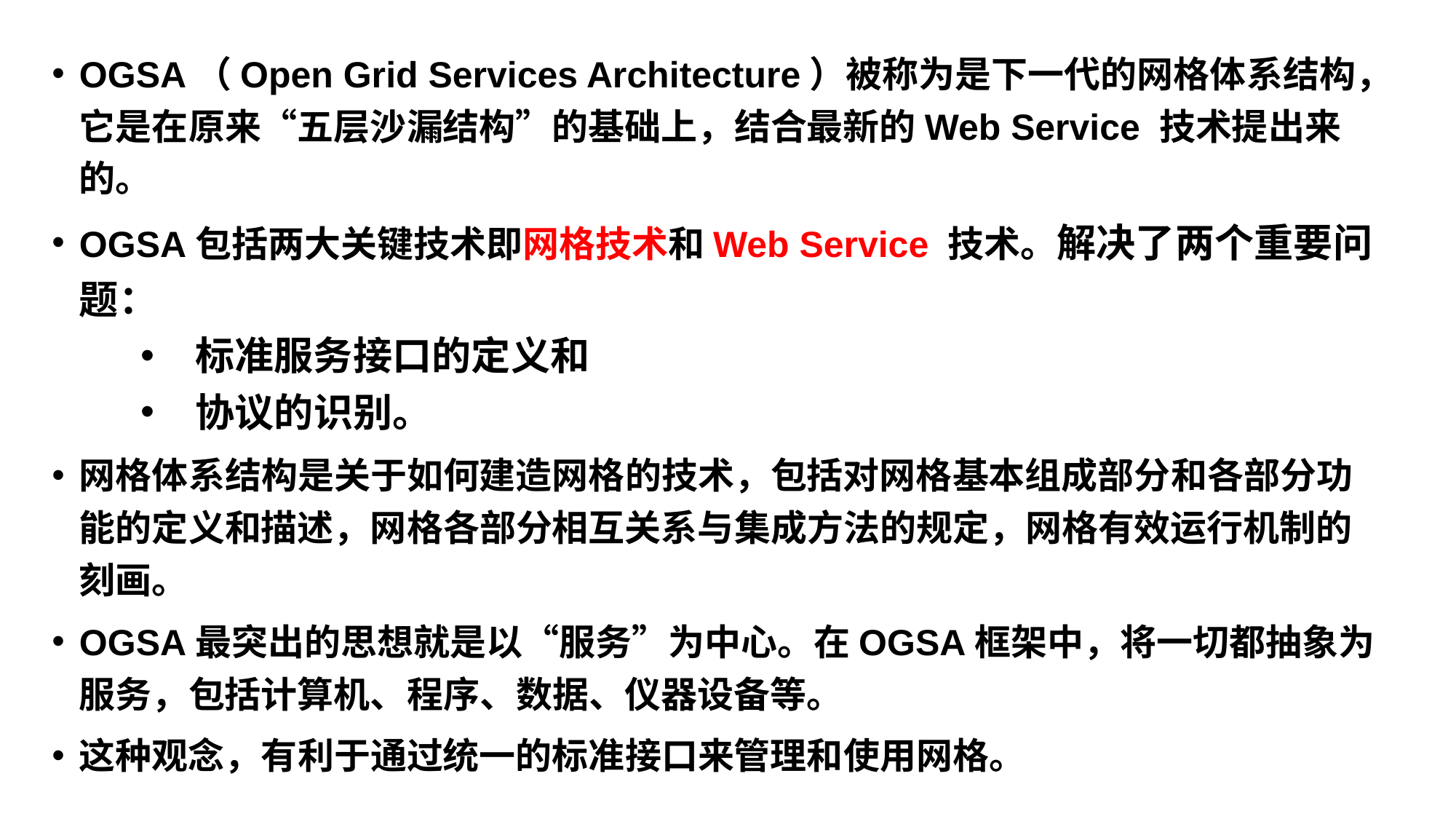

OGSA（Open Grid Services Architecture）被称为是下一代的网格体系结构，它是在原来“五层沙漏结构”的基础上，结合最新的Web Service 技术提出来的。
OGSA包括两大关键技术即网格技术和Web Service 技术。解决了两个重要问题：
标准服务接口的定义和
协议的识别。
网格体系结构是关于如何建造网格的技术，包括对网格基本组成部分和各部分功能的定义和描述，网格各部分相互关系与集成方法的规定，网格有效运行机制的刻画。
OGSA最突出的思想就是以“服务”为中心。在OGSA框架中，将一切都抽象为服务，包括计算机、程序、数据、仪器设备等。
这种观念，有利于通过统一的标准接口来管理和使用网格。